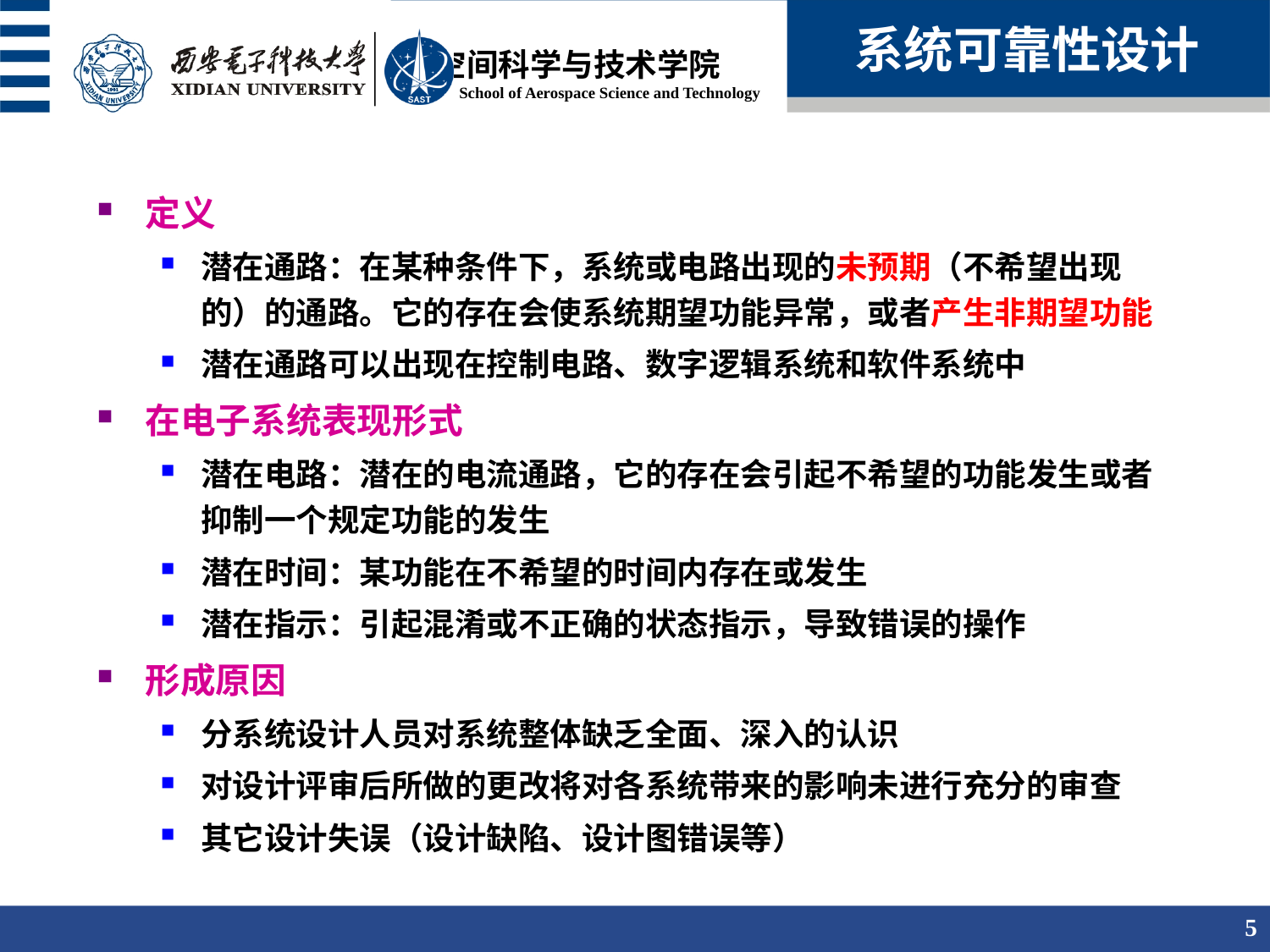

系统可靠性设计
定义
潜在通路：在某种条件下，系统或电路出现的未预期（不希望出现的）的通路。它的存在会使系统期望功能异常，或者产生非期望功能
潜在通路可以出现在控制电路、数字逻辑系统和软件系统中
在电子系统表现形式
潜在电路：潜在的电流通路，它的存在会引起不希望的功能发生或者抑制一个规定功能的发生
潜在时间：某功能在不希望的时间内存在或发生
潜在指示：引起混淆或不正确的状态指示，导致错误的操作
形成原因
分系统设计人员对系统整体缺乏全面、深入的认识
对设计评审后所做的更改将对各系统带来的影响未进行充分的审查
其它设计失误（设计缺陷、设计图错误等）